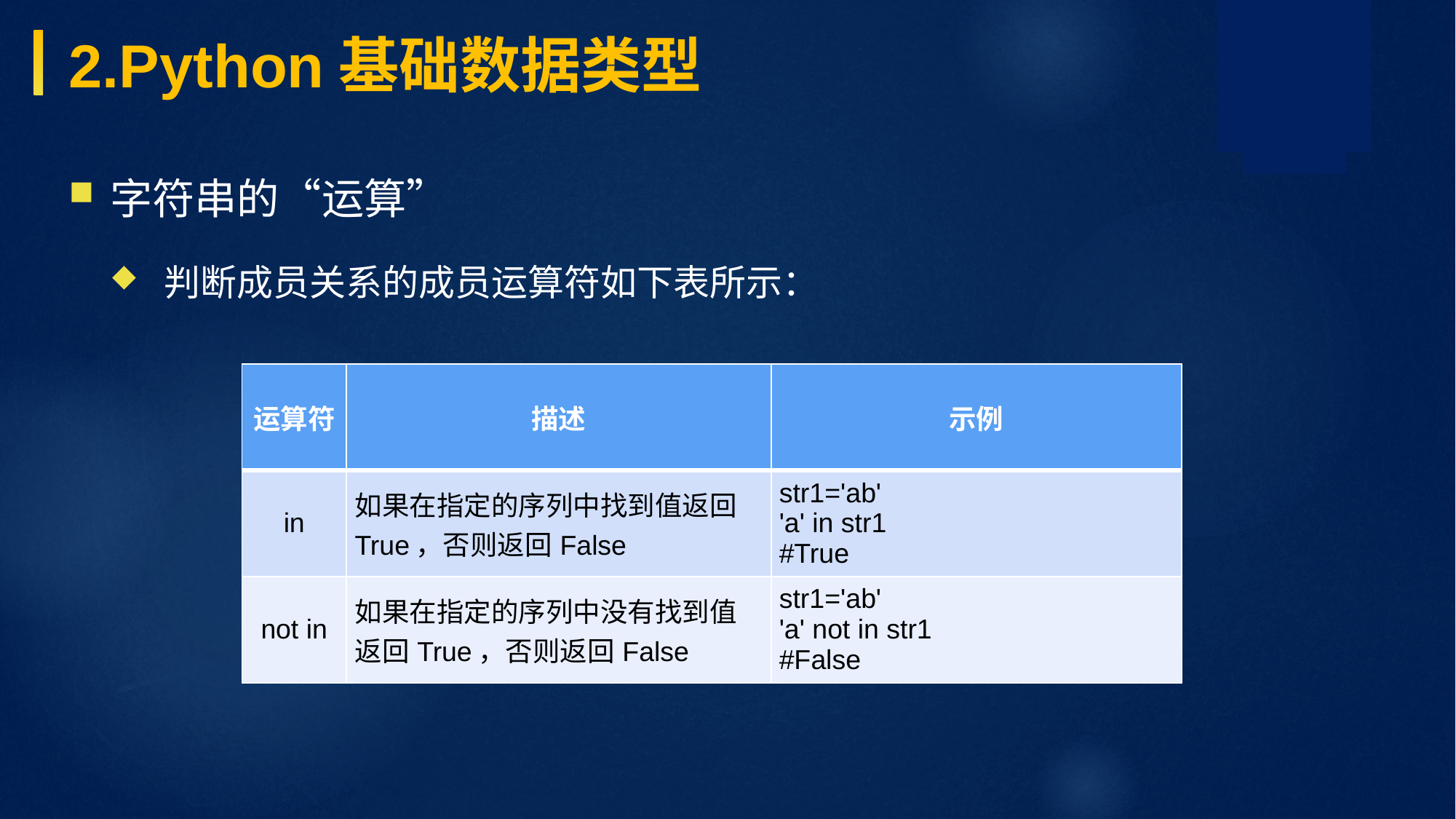

2.Python基础数据类型
字符串的“运算”
判断成员关系的成员运算符如下表所示：
| 运算符 | 描述 | 示例 |
| --- | --- | --- |
| in | 如果在指定的序列中找到值返回True，否则返回False | str1='ab' 'a' in str1 #True |
| not in | 如果在指定的序列中没有找到值返回True，否则返回False | str1='ab' 'a' not in str1 #False |